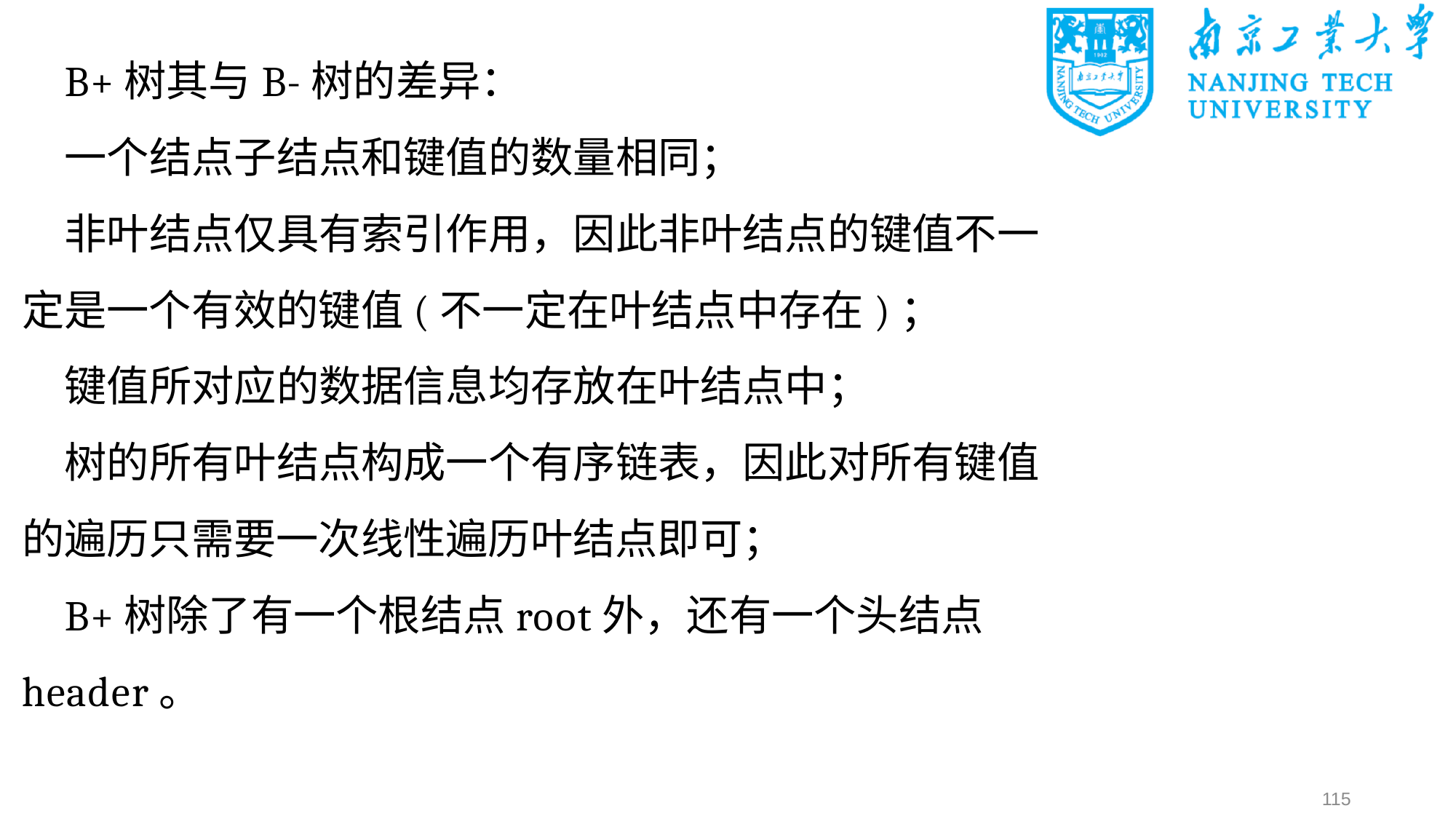

B+树其与B-树的差异：
一个结点子结点和键值的数量相同；
非叶结点仅具有索引作用，因此非叶结点的键值不一定是一个有效的键值(不一定在叶结点中存在)；
键值所对应的数据信息均存放在叶结点中；
树的所有叶结点构成一个有序链表，因此对所有键值的遍历只需要一次线性遍历叶结点即可；
B+树除了有一个根结点root外，还有一个头结点header。
115